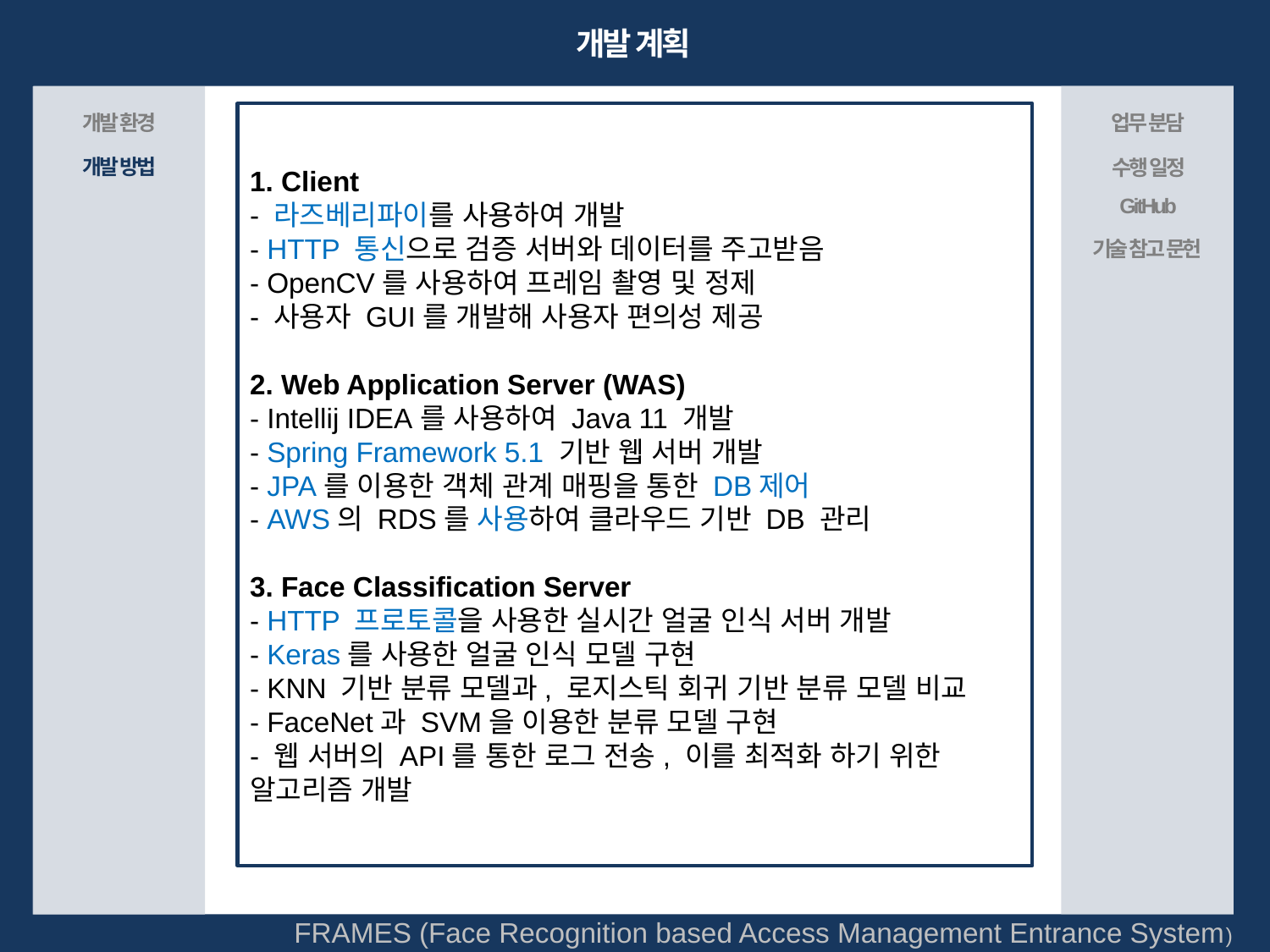

개발 계획

개발 환경
1. Client
- 라즈베리파이를 사용하여 개발
- HTTP 통신으로 검증 서버와 데이터를 주고받음
- OpenCV를 사용하여 프레임 촬영 및 정제
- 사용자 GUI를 개발해 사용자 편의성 제공

2. Web Application Server (WAS)
- Intellij IDEA를 사용하여 Java 11 개발
- Spring Framework 5.1 기반 웹 서버 개발
- JPA를 이용한 객체 관계 매핑을 통한 DB제어
- AWS의 RDS를 사용하여 클라우드 기반 DB 관리

3. Face Classification Server
- HTTP 프로토콜을 사용한 실시간 얼굴 인식 서버 개발
- Keras를 사용한 얼굴 인식 모델 구현
- KNN 기반 분류 모델과, 로지스틱 회귀 기반 분류 모델 비교
- FaceNet과 SVM을 이용한 분류 모델 구현
- 웹 서버의 API를 통한 로그 전송, 이를 최적화 하기 위한 알고리즘 개발
업무 분담
개발 방법
수행 일정
GitHub
기술 참고 문헌
FRAMES (Face Recognition based Access Management Entrance System)